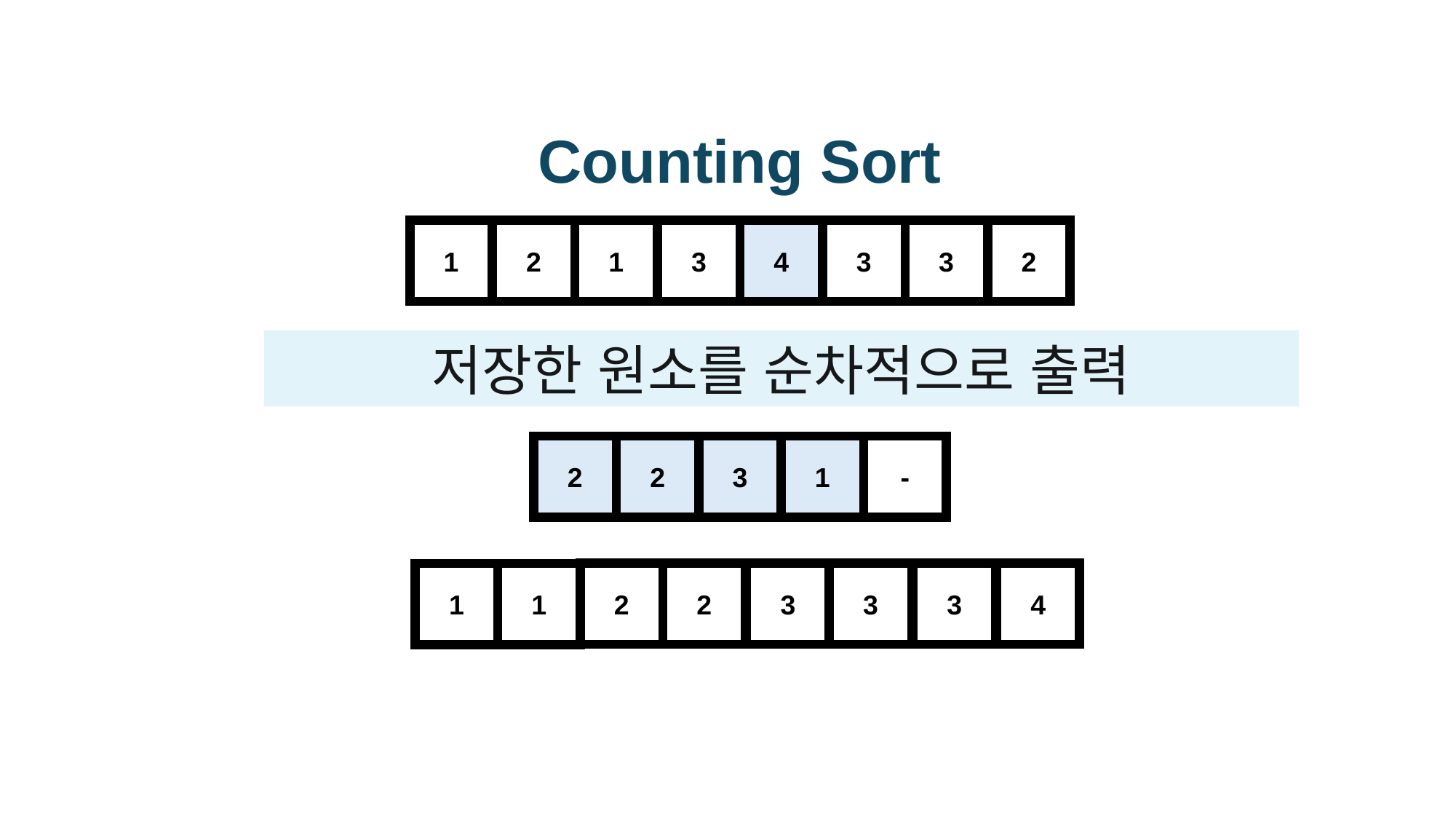

Counting Sort
2
3
3
3
4
1
2
1
저장한 원소를 순차적으로 출력
1
-
3
2
2
2
3
3
4
2
3
1
1